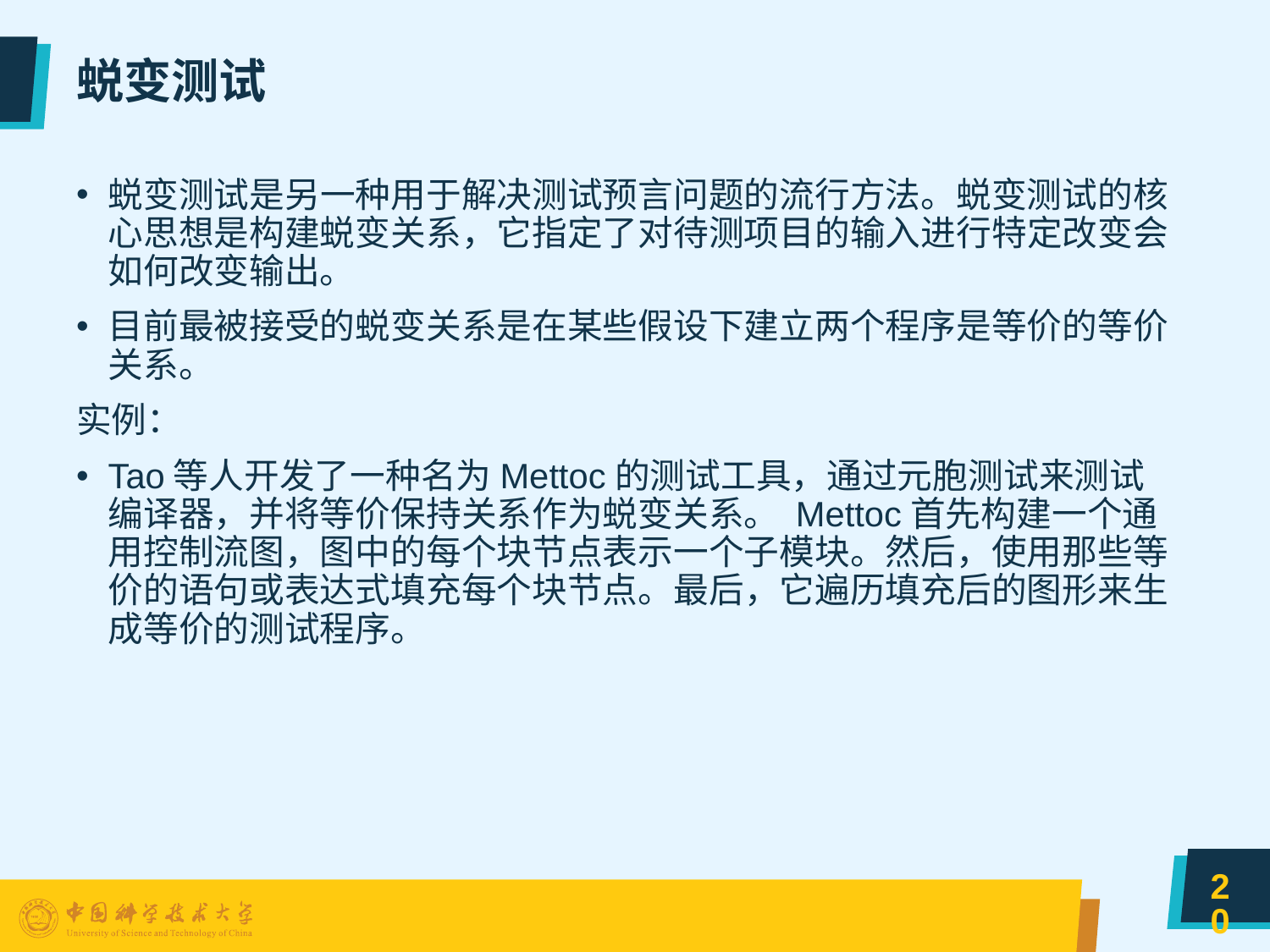

# 蜕变测试
蜕变测试是另一种用于解决测试预言问题的流行方法。蜕变测试的核心思想是构建蜕变关系，它指定了对待测项目的输入进行特定改变会如何改变输出。
目前最被接受的蜕变关系是在某些假设下建立两个程序是等价的等价关系。
实例：
Tao等人开发了一种名为Mettoc的测试工具，通过元胞测试来测试编译器，并将等价保持关系作为蜕变关系。 Mettoc首先构建一个通用控制流图，图中的每个块节点表示一个子模块。然后，使用那些等价的语句或表达式填充每个块节点。最后，它遍历填充后的图形来生成等价的测试程序。

20